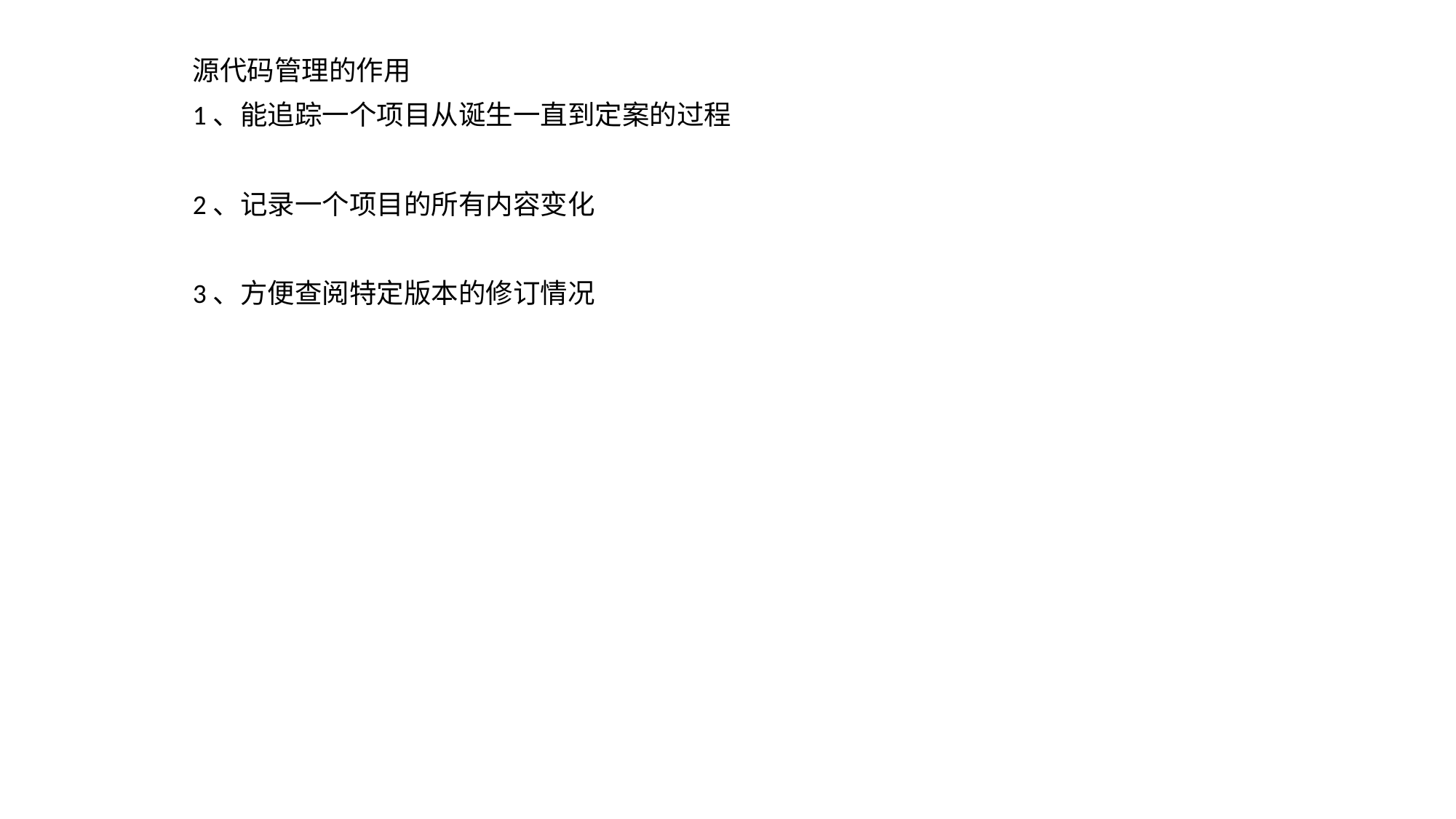

源代码管理的作用
1、能追踪一个项目从诞生一直到定案的过程

2、记录一个项目的所有内容变化

3、方便查阅特定版本的修订情况